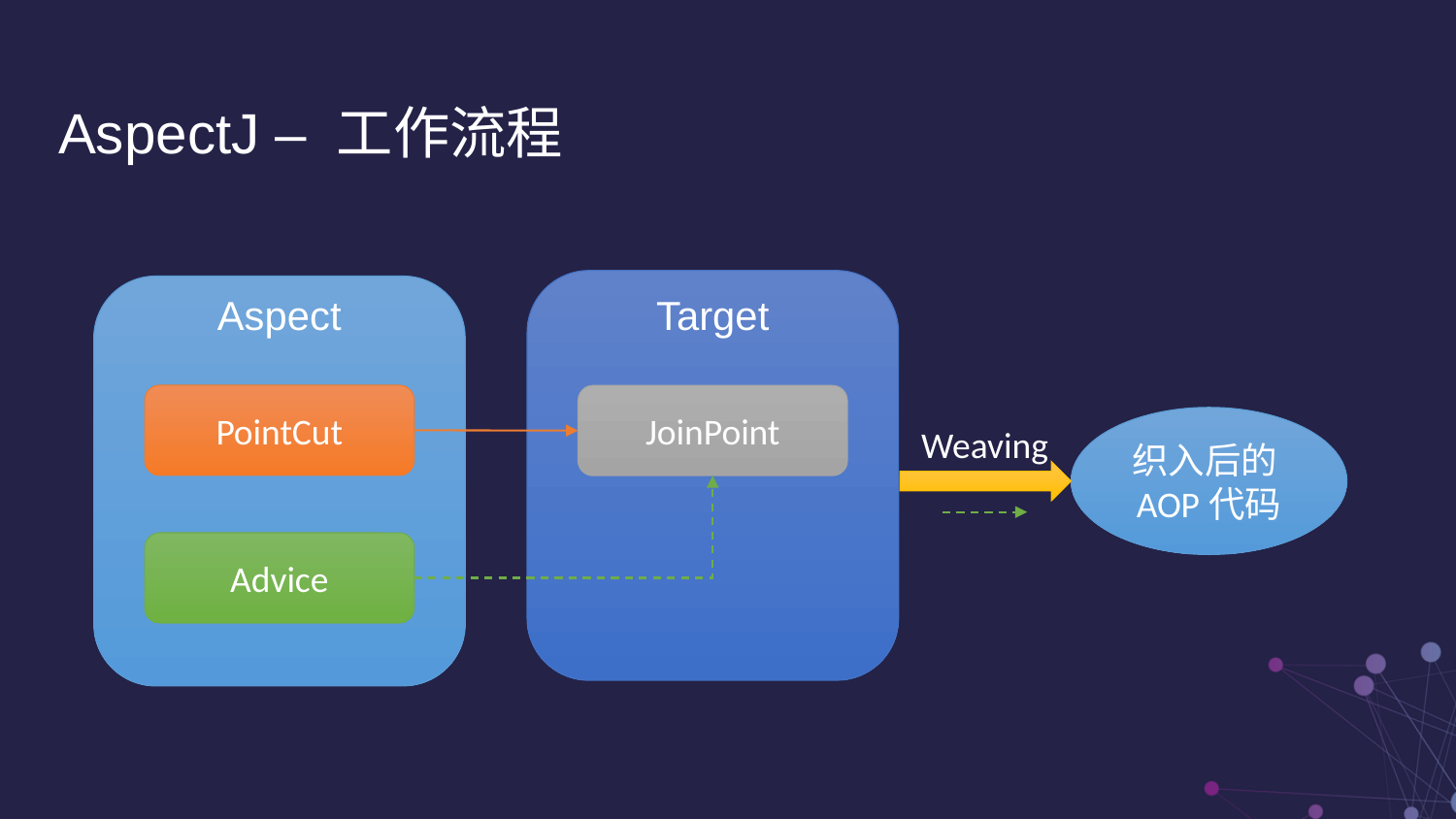

AspectJ – 工作流程

Aspect
Target
PointCut
JoinPoint
织入后的AOP代码
Weaving

Advice